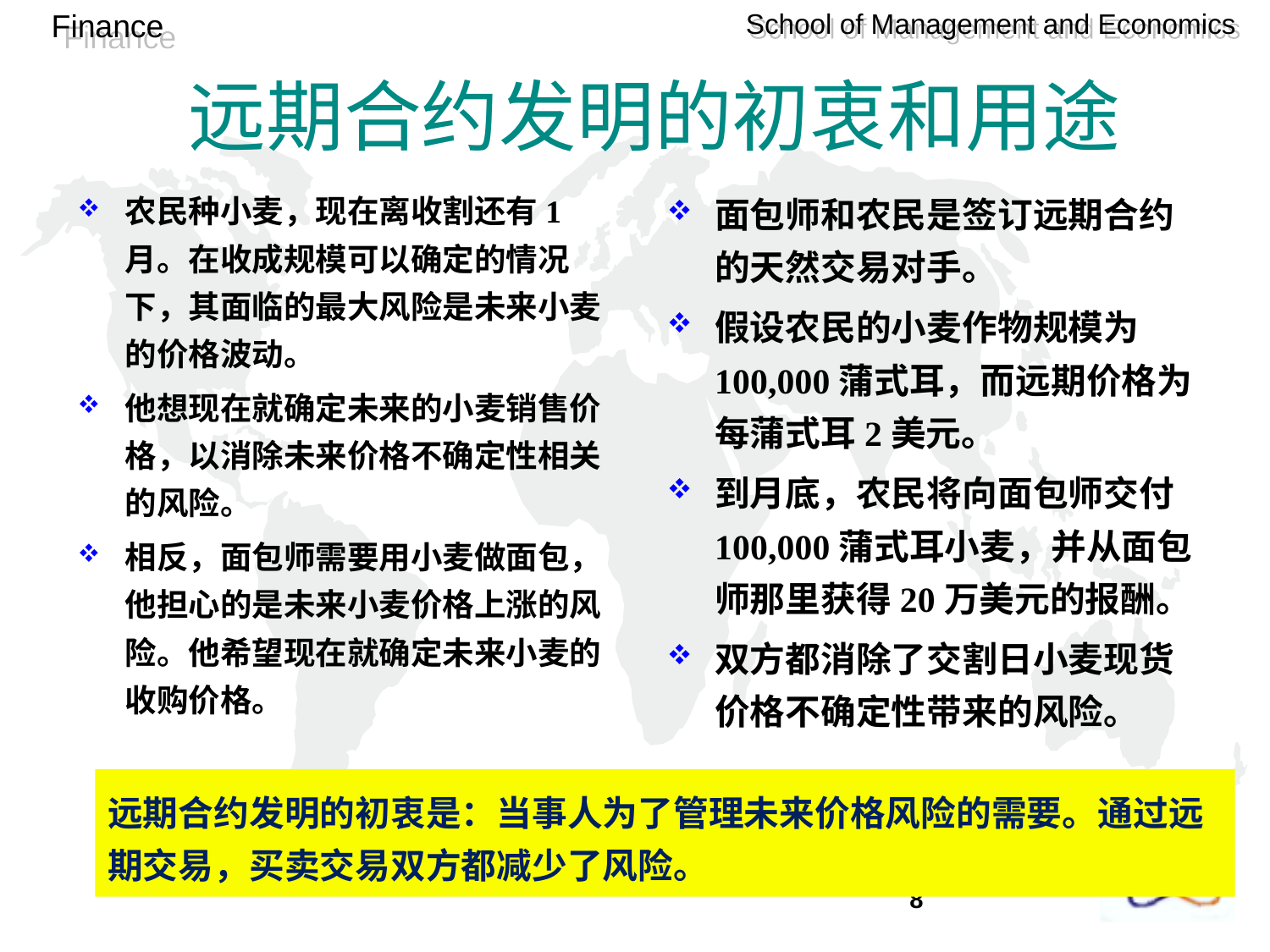

# 远期合约发明的初衷和用途
农民种小麦，现在离收割还有1月。在收成规模可以确定的情况下，其面临的最大风险是未来小麦的价格波动。
他想现在就确定未来的小麦销售价格，以消除未来价格不确定性相关的风险。
相反，面包师需要用小麦做面包，他担心的是未来小麦价格上涨的风险。他希望现在就确定未来小麦的收购价格。
面包师和农民是签订远期合约的天然交易对手。
假设农民的小麦作物规模为100,000蒲式耳，而远期价格为每蒲式耳2美元。
到月底，农民将向面包师交付100,000蒲式耳小麦，并从面包师那里获得20万美元的报酬。
双方都消除了交割日小麦现货价格不确定性带来的风险。
远期合约发明的初衷是：当事人为了管理未来价格风险的需要。通过远期交易，买卖交易双方都减少了风险。